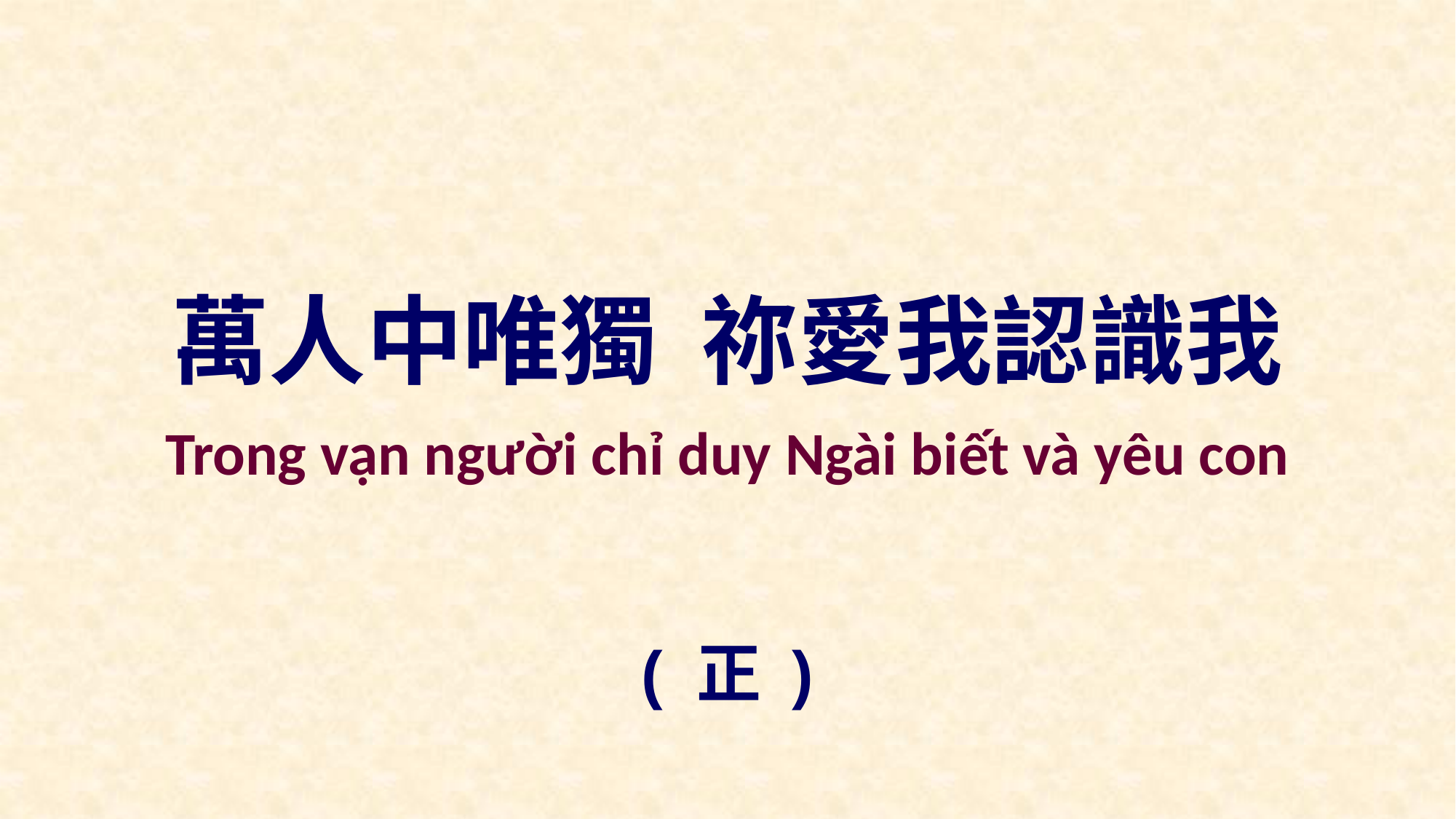

萬人中唯獨  祢愛我認識我
Trong vạn người chỉ duy Ngài biết và yêu con
( 正 )